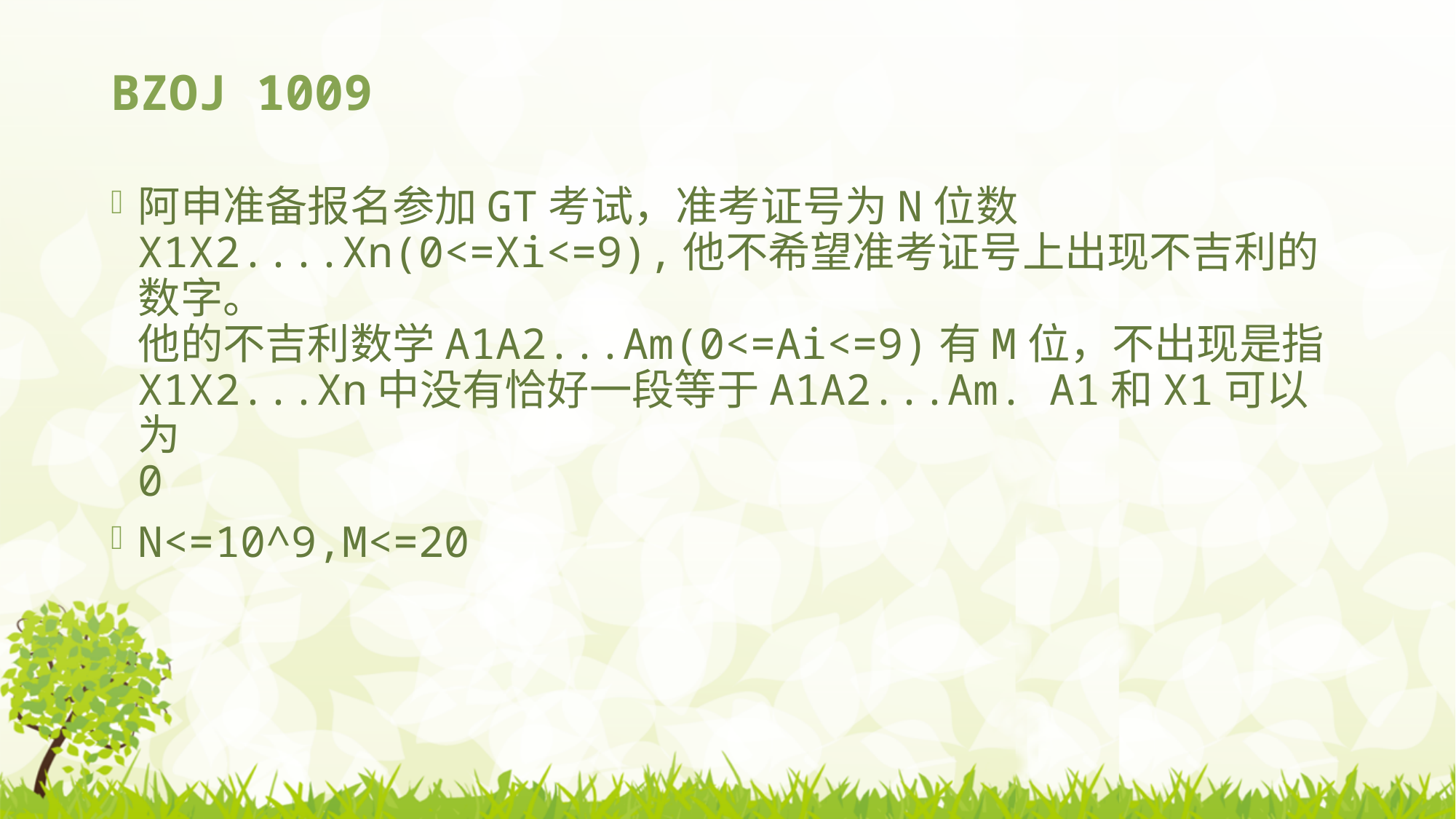

# BZOJ 1009
阿申准备报名参加GT考试，准考证号为N位数X1X2....Xn(0<=Xi<=9),他不希望准考证号上出现不吉利的数字。
他的不吉利数学A1A2...Am(0<=Ai<=9)有M位，不出现是指X1X2...Xn中没有恰好一段等于A1A2...Am. A1和X1可以为
0
N<=10^9,M<=20